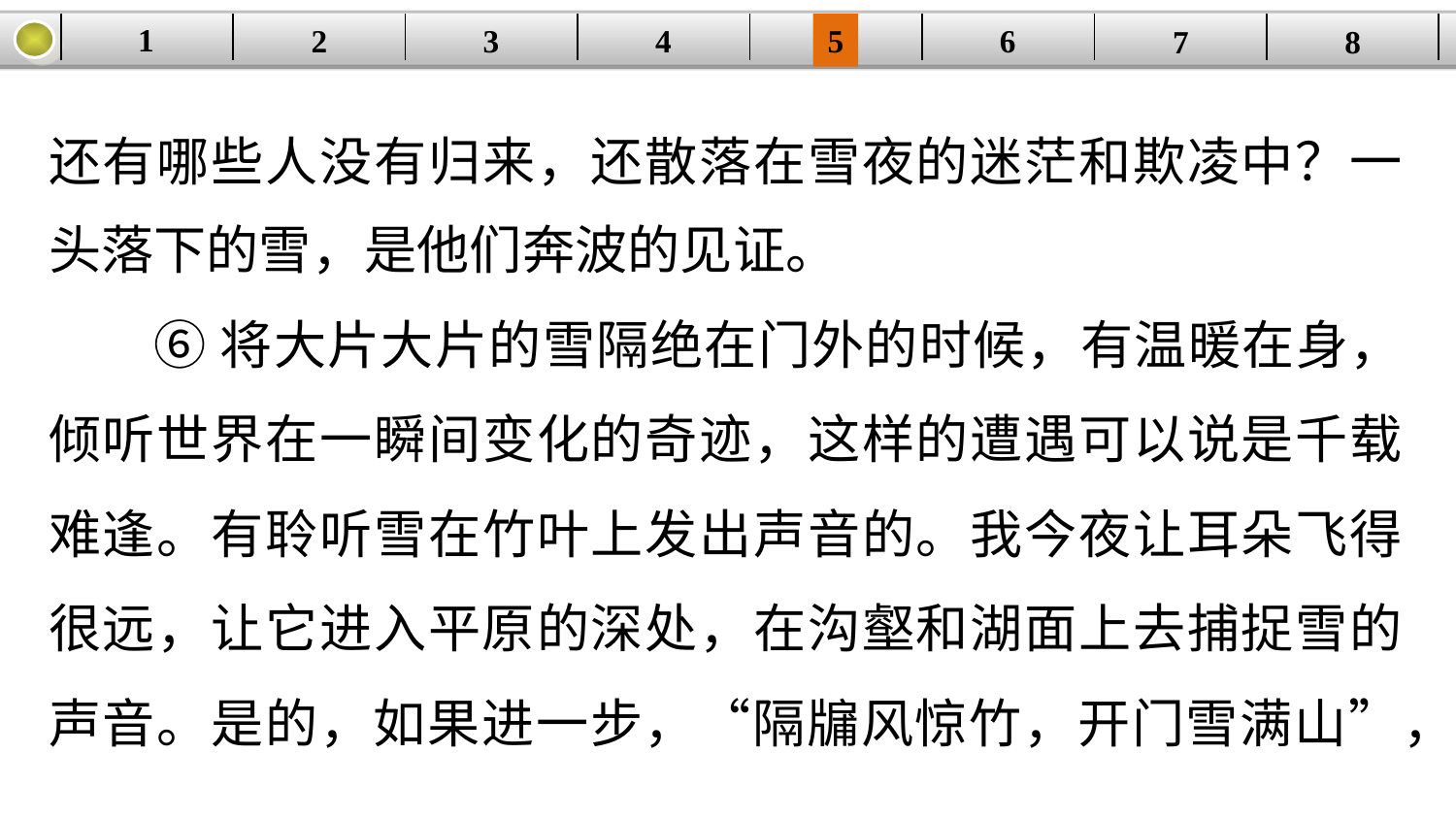

1
2
3
4
|  |  |  |  |  |  |  |  |
| --- | --- | --- | --- | --- | --- | --- | --- |
5
6
7
8

还有哪些人没有归来，还散落在雪夜的迷茫和欺凌中？一头落下的雪，是他们奔波的见证。
⑥将大片大片的雪隔绝在门外的时候，有温暖在身，倾听世界在一瞬间变化的奇迹，这样的遭遇可以说是千载难逢。有聆听雪在竹叶上发出声音的。我今夜让耳朵飞得很远，让它进入平原的深处，在沟壑和湖面上去捕捉雪的声音。是的，如果进一步，“隔牖风惊竹，开门雪满山”，